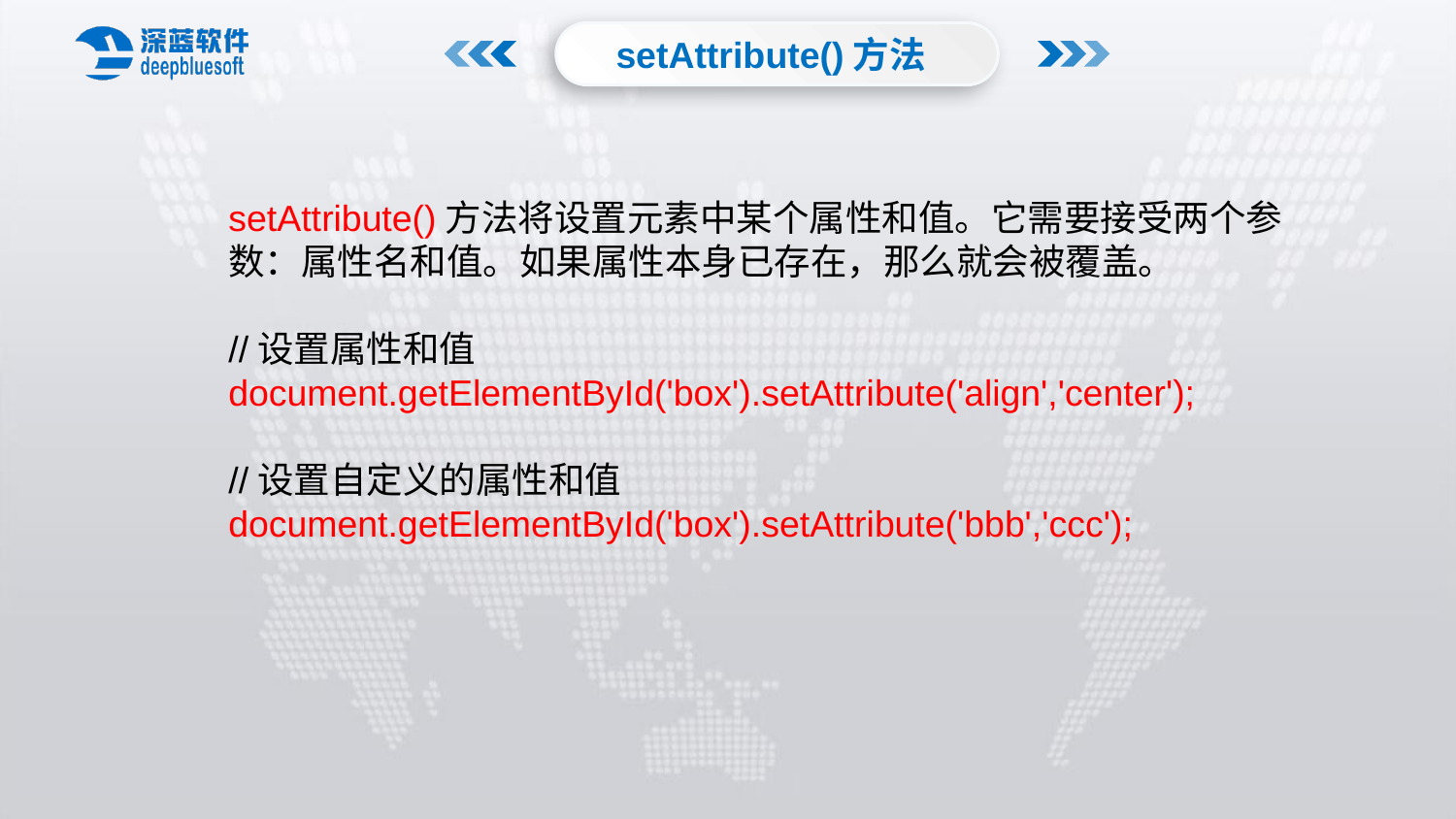

setAttribute()方法

setAttribute()方法将设置元素中某个属性和值。它需要接受两个参数：属性名和值。如果属性本身已存在，那么就会被覆盖。

//设置属性和值 document.getElementById('box').setAttribute('align','center');

//设置自定义的属性和值
document.getElementById('box').setAttribute('bbb','ccc');